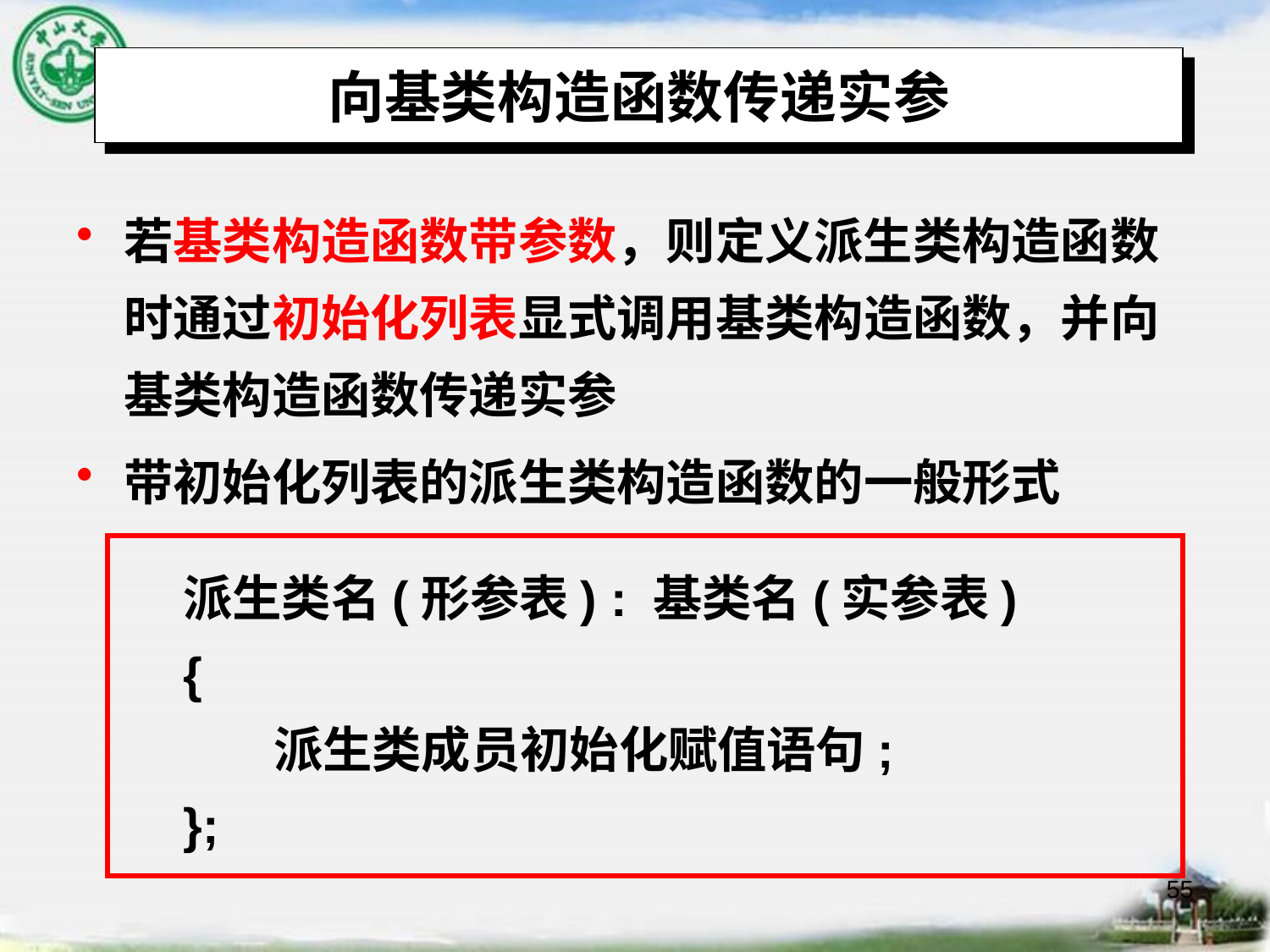

# 向基类构造函数传递实参
若基类构造函数带参数，则定义派生类构造函数时通过初始化列表显式调用基类构造函数，并向基类构造函数传递实参
带初始化列表的派生类构造函数的一般形式
派生类名(形参表) : 基类名(实参表)
{
       派生类成员初始化赋值语句;
};
55